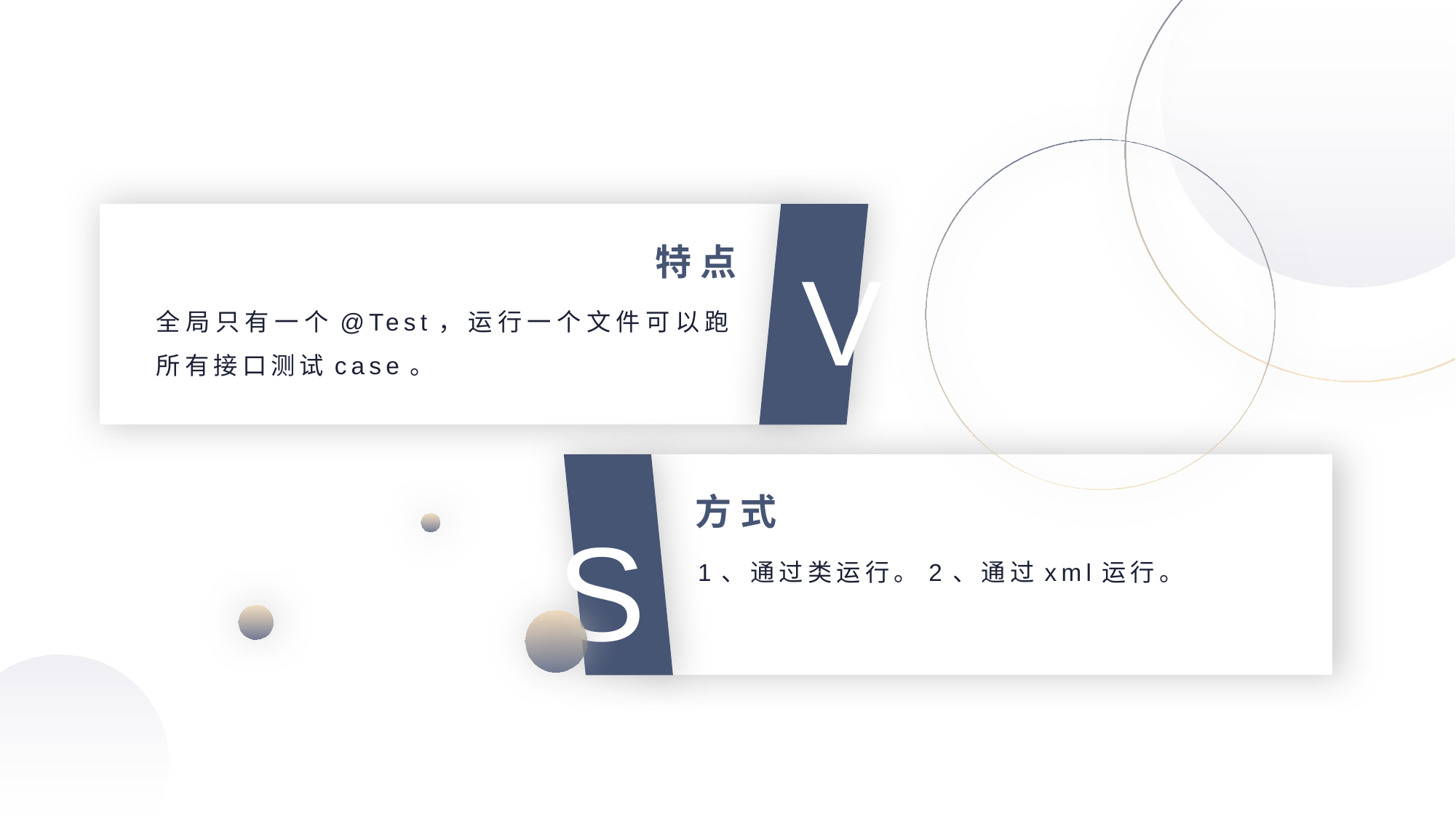

特点
全局只有一个@Test，运行一个文件可以跑所有接口测试case。
V

方式
1、通过类运行。2、通过xml运行。
S